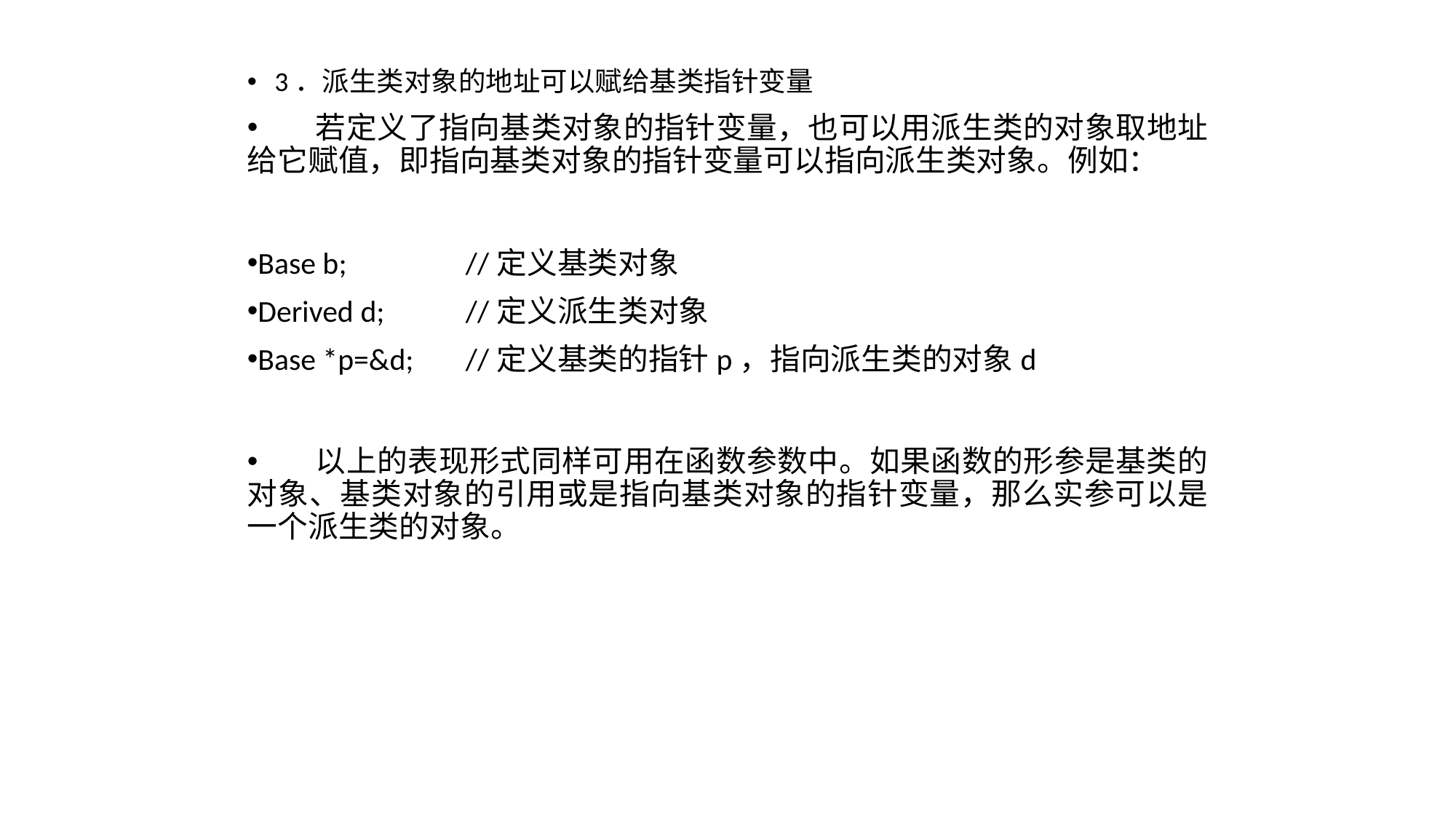

3．派生类对象的地址可以赋给基类指针变量
       若定义了指向基类对象的指针变量，也可以用派生类的对象取地址给它赋值，即指向基类对象的指针变量可以指向派生类对象。例如：

Base b;       	//定义基类对象
Derived d;    	//定义派生类对象
Base *p=&d;  	//定义基类的指针p，指向派生类的对象d

       以上的表现形式同样可用在函数参数中。如果函数的形参是基类的对象、基类对象的引用或是指向基类对象的指针变量，那么实参可以是一个派生类的对象。